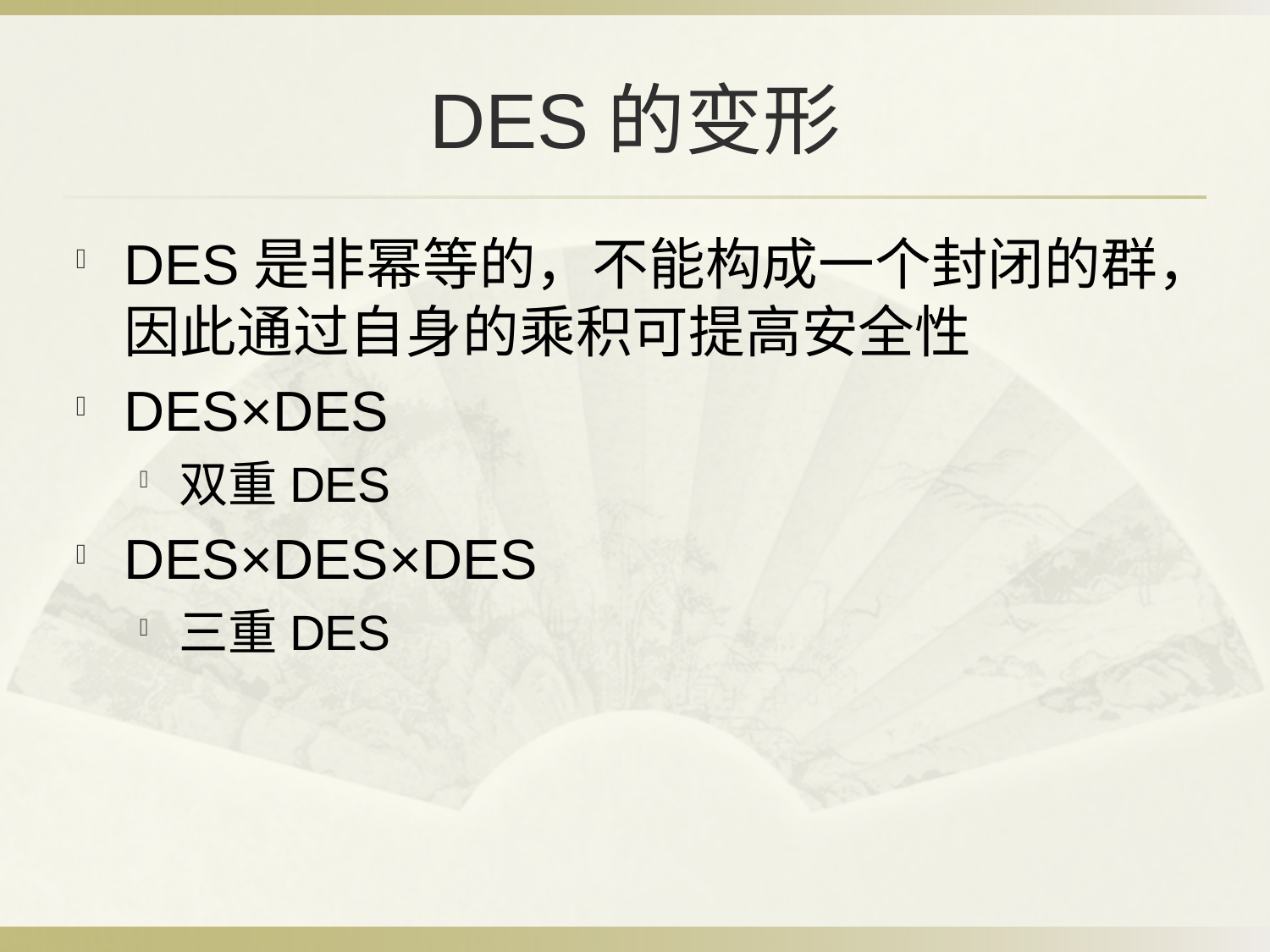

# DES的变形
DES是非幂等的，不能构成一个封闭的群，因此通过自身的乘积可提高安全性
DES×DES
双重DES
DES×DES×DES
三重DES